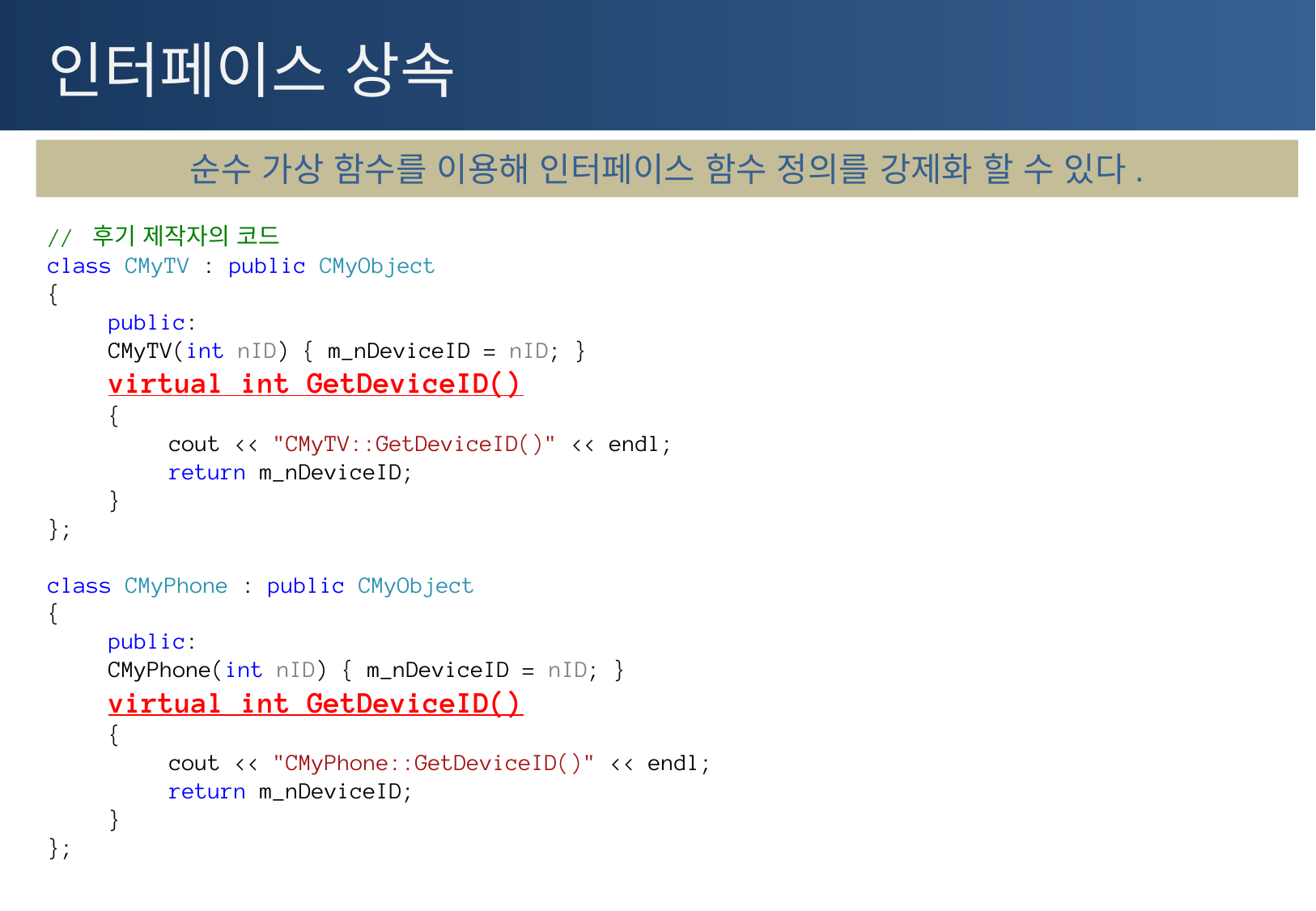

# 인터페이스 상속
순수 가상 함수를 이용해 인터페이스 함수 정의를 강제화 할 수 있다.
// 후기 제작자의 코드
class CMyTV : public CMyObject
{
public:
CMyTV(int nID) { m_nDeviceID = nID; }
virtual int GetDeviceID()
{
cout << "CMyTV::GetDeviceID()" << endl;
return m_nDeviceID;
}
};

class CMyPhone : public CMyObject
{
public:
CMyPhone(int nID) { m_nDeviceID = nID; }
virtual int GetDeviceID()
{
cout << "CMyPhone::GetDeviceID()" << endl;
return m_nDeviceID;
}
};